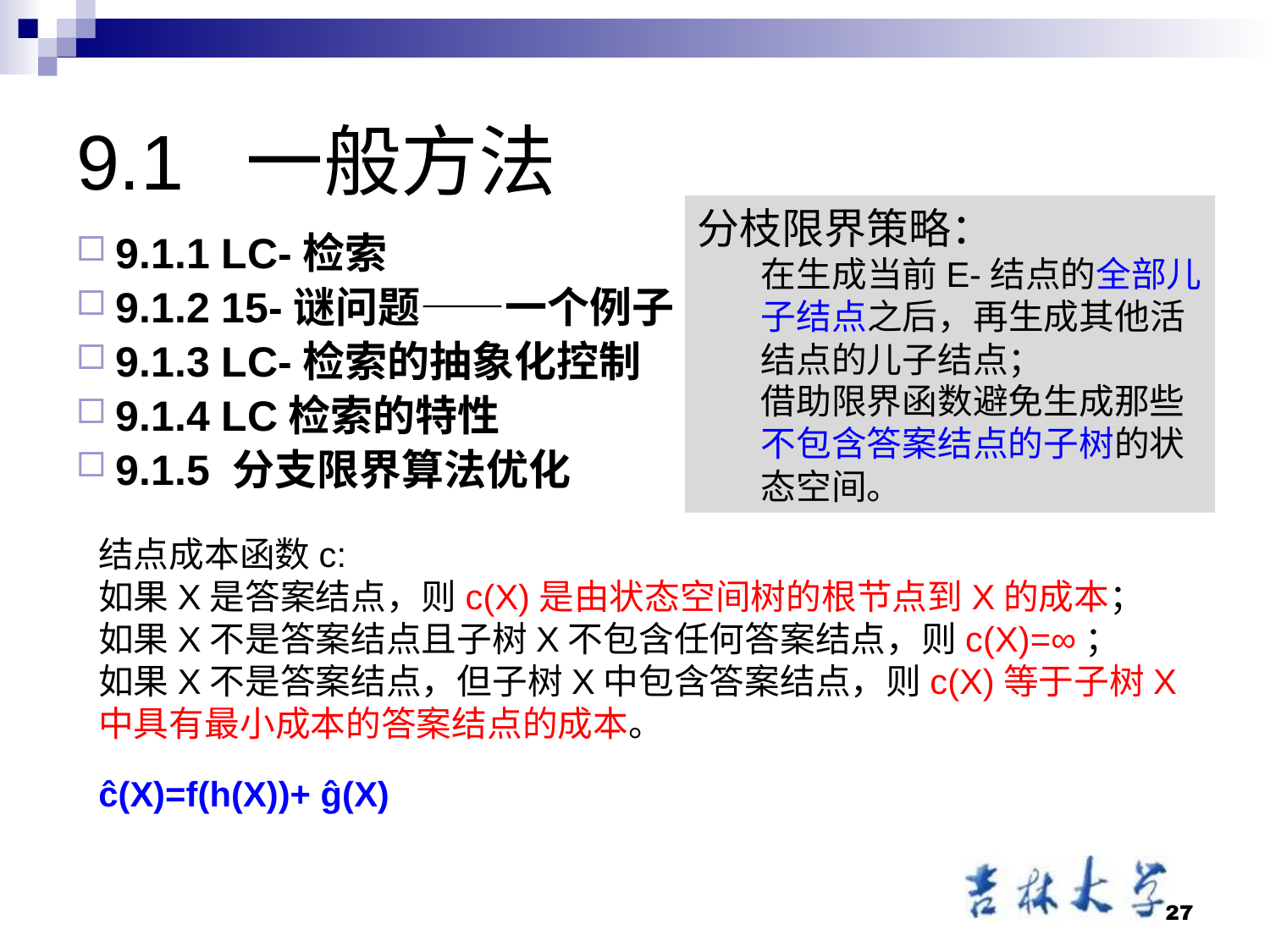

# 9.1  一般方法

分枝限界策略：
在生成当前E-结点的全部儿子结点之后，再生成其他活结点的儿子结点；
借助限界函数避免生成那些不包含答案结点的子树的状态空间。
9.1.1 LC-检索
9.1.2 15-谜问题——一个例子
9.1.3 LC-检索的抽象化控制
9.1.4 LC检索的特性
9.1.5 分支限界算法优化

结点成本函数c:
如果X是答案结点，则c(X)是由状态空间树的根节点到X的成本；
如果X不是答案结点且子树X不包含任何答案结点，则c(X)=∞；
如果X不是答案结点，但子树X中包含答案结点，则c(X)等于子树X中具有最小成本的答案结点的成本。

ĉ(X)=f(h(X))+ ĝ(X)
27